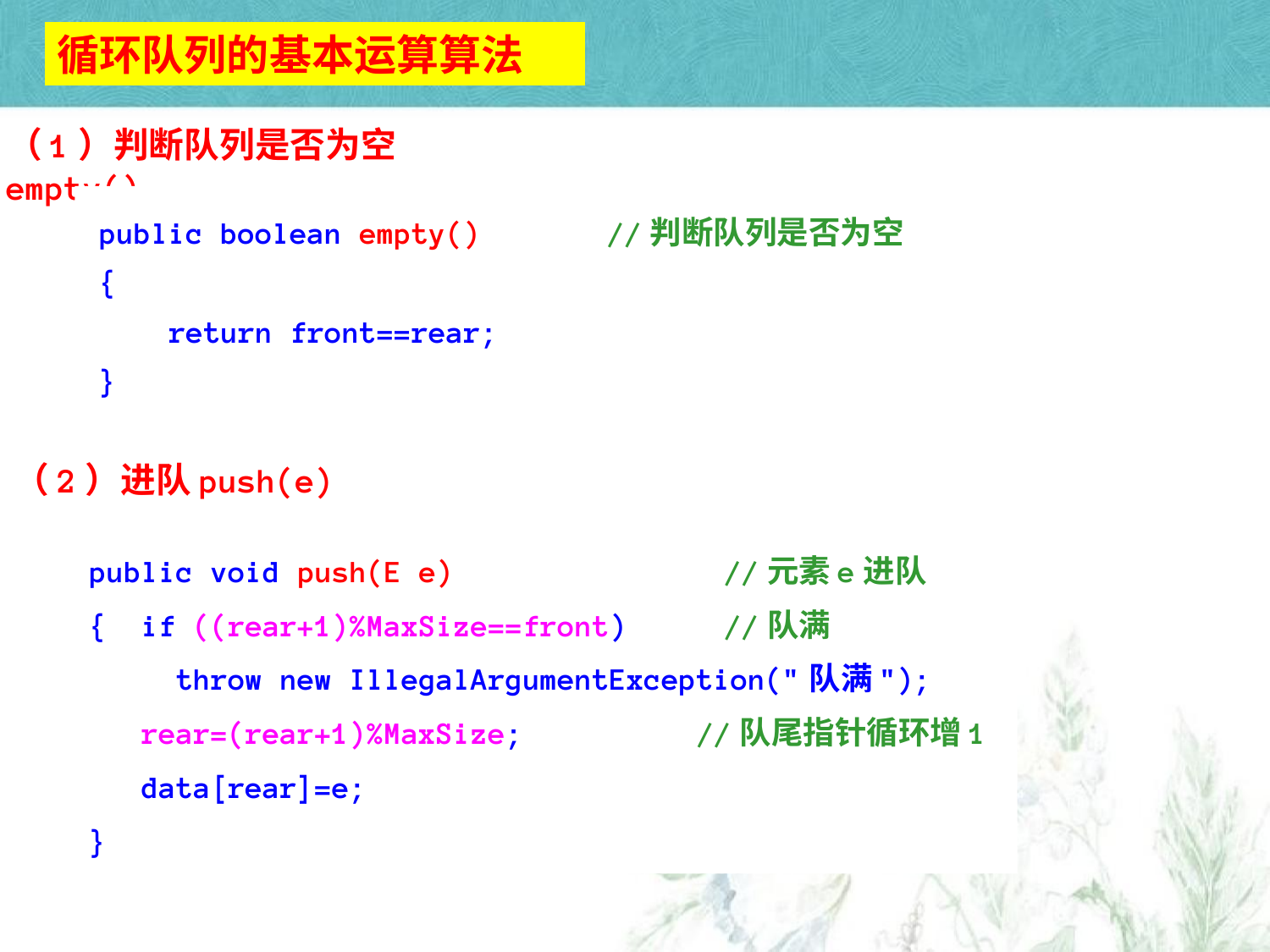

循环队列的基本运算算法
（1）判断队列是否为空empty()
public boolean empty()	//判断队列是否为空
{
    return front==rear;
}
（2）进队push(e)
public void push(E e)			//元素e进队
{  if ((rear+1)%MaxSize==front)	//队满
     throw new IllegalArgumentException("队满");
   rear=(rear+1)%MaxSize;          //队尾指针循环增1
   data[rear]=e;
}